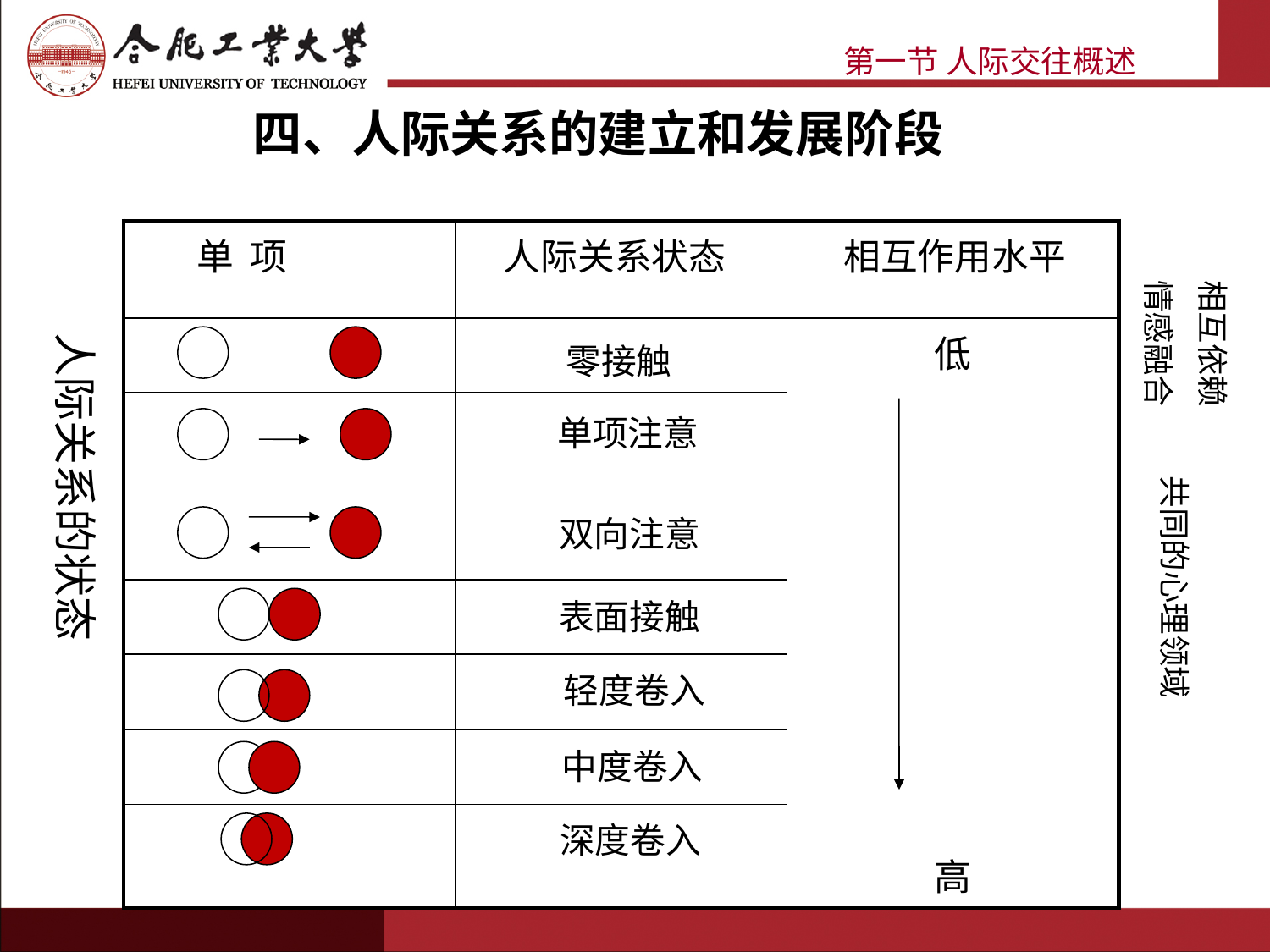

第一节 人际交往概述

四、人际关系的建立和发展阶段
| 单 项 | 人际关系状态 | 相互作用水平 |
| --- | --- | --- |
|  |  | 低 高 |
|  |  |  |
|  |  |  |
|  |  |  |
|  |  |  |
|  |  |  |
相互依赖
情感融合
人际关系的状态

零接触

单项注意

共同的心理领域
双向注意

表面接触
轻度卷入

中度卷入

深度卷入

20